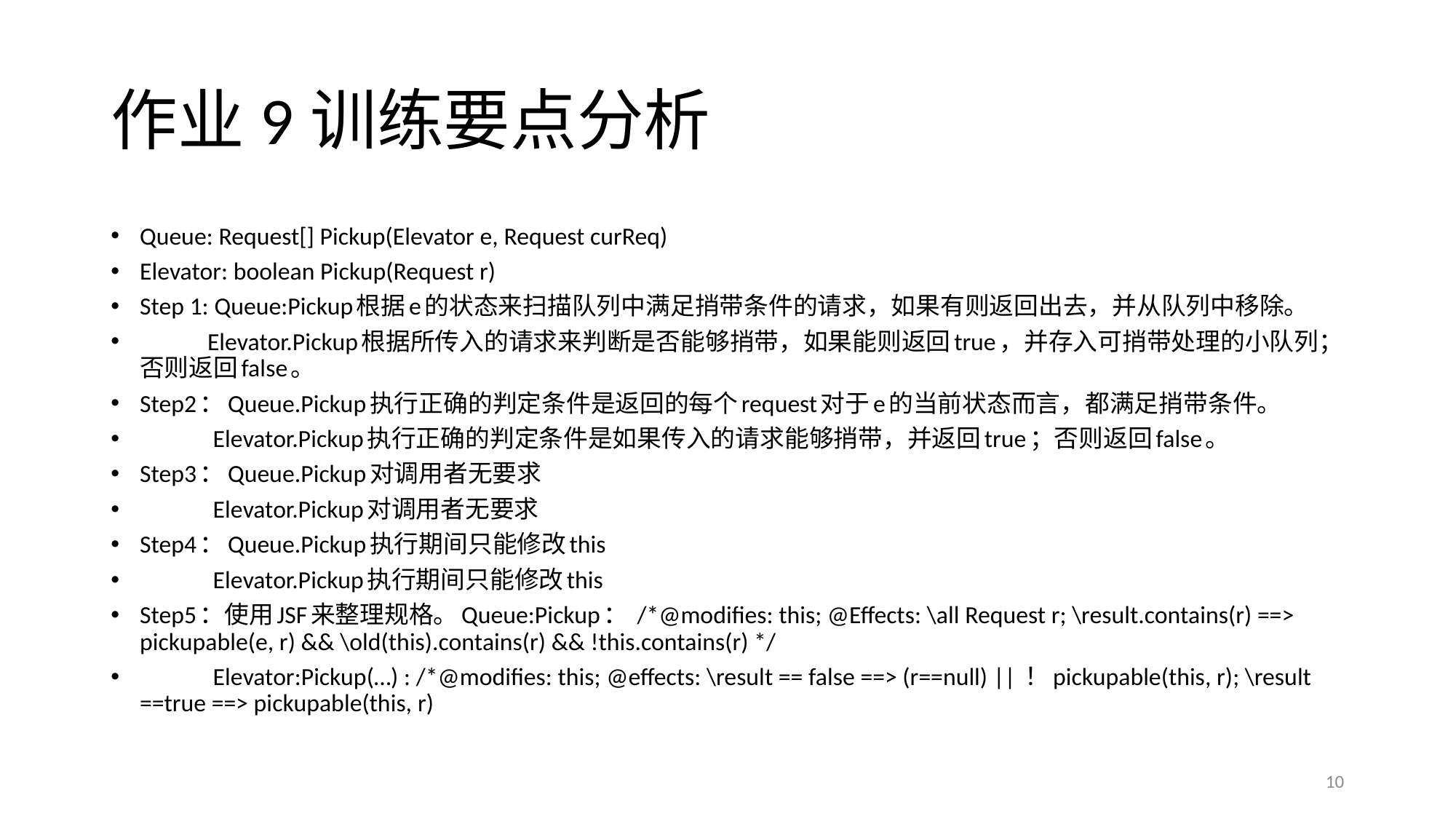

# 作业9训练要点分析
Queue: Request[] Pickup(Elevator e, Request curReq)
Elevator: boolean Pickup(Request r)
Step 1: Queue:Pickup根据e的状态来扫描队列中满足捎带条件的请求，如果有则返回出去，并从队列中移除。
            Elevator.Pickup根据所传入的请求来判断是否能够捎带，如果能则返回true，并存入可捎带处理的小队列；否则返回false。
Step2：Queue.Pickup执行正确的判定条件是返回的每个request对于e的当前状态而言，都满足捎带条件。
             Elevator.Pickup执行正确的判定条件是如果传入的请求能够捎带，并返回true；否则返回false。
Step3：Queue.Pickup对调用者无要求
             Elevator.Pickup对调用者无要求
Step4：Queue.Pickup执行期间只能修改this
             Elevator.Pickup执行期间只能修改this
Step5：使用JSF来整理规格。Queue:Pickup： /*@modifies: this; @Effects: \all Request r; \result.contains(r) ==> pickupable(e, r) && \old(this).contains(r) && !this.contains(r) */
             Elevator:Pickup(…) : /*@modifies: this; @effects: \result == false ==> (r==null) || ！pickupable(this, r); \result ==true ==> pickupable(this, r)
10